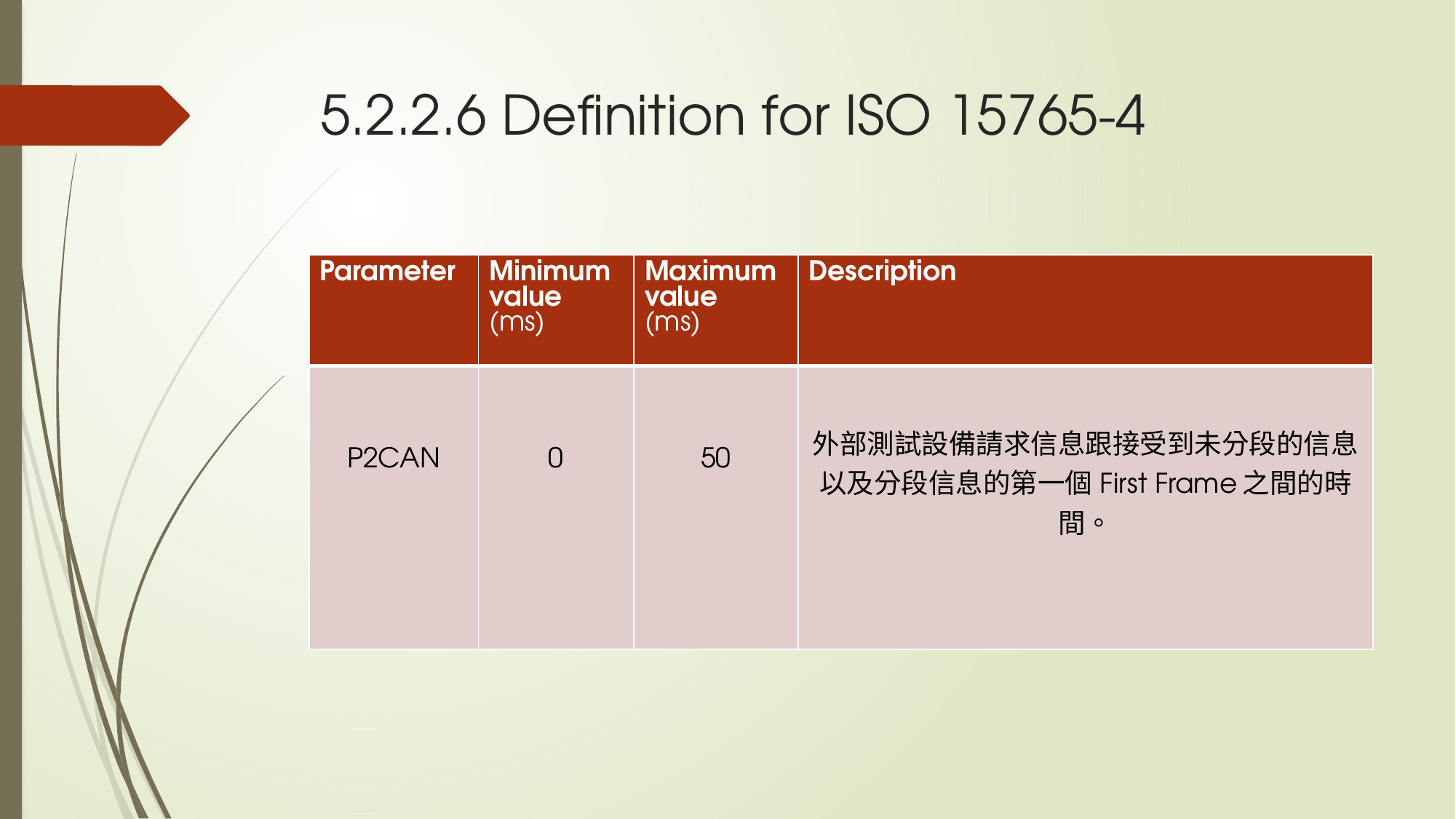

# 5.2.2.6 Definition for ISO 15765-4

| Parameter | Minimum value (ms) | Maximum value (ms) | Description |
| --- | --- | --- | --- |
| P2CAN | 0 | 50 | 外部測試設備請求信息跟接受到未分段的信息以及分段信息的第一個First Frame之間的時間。 |